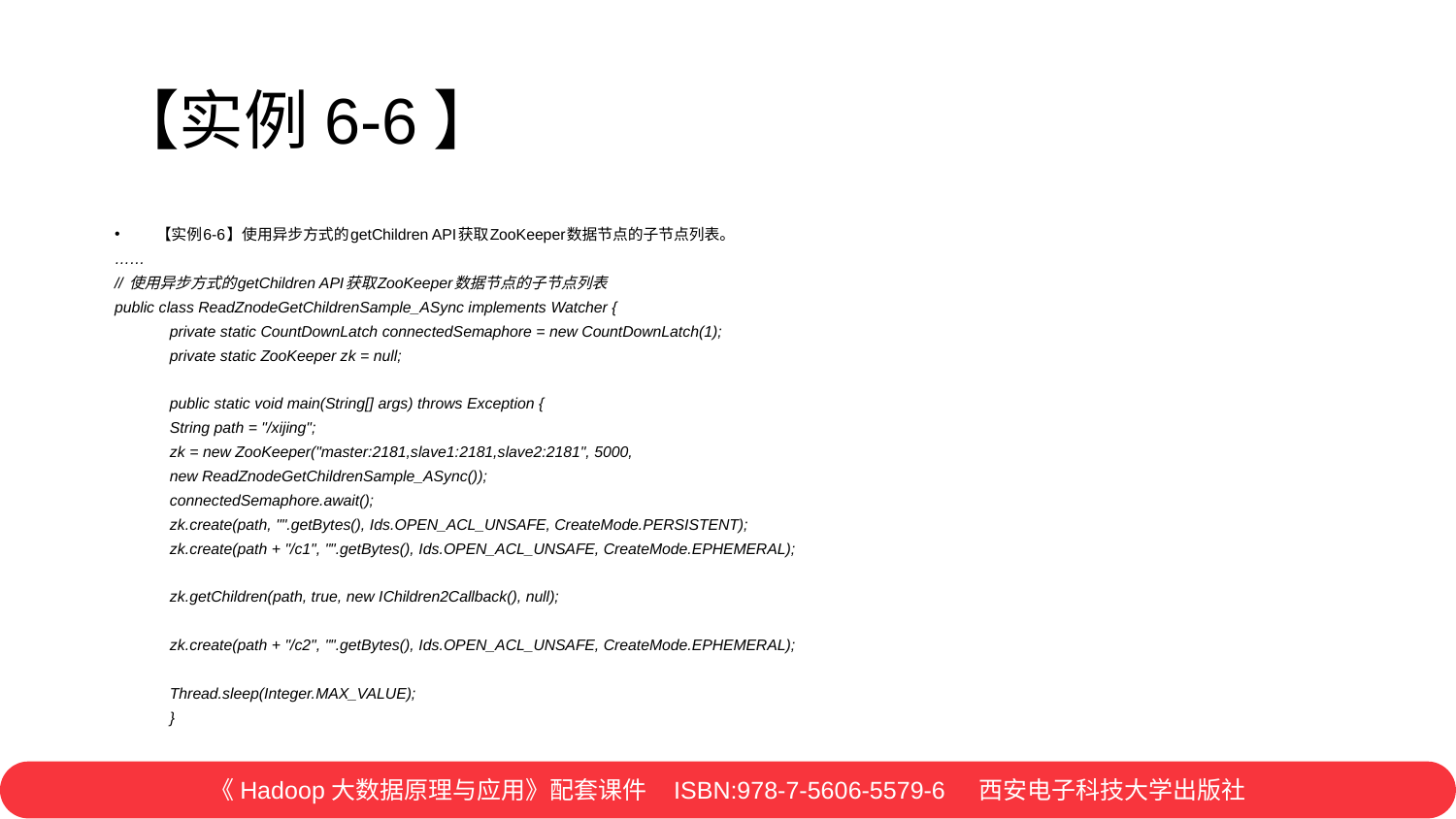

# 【实例6-6】
【实例6-6】使用异步方式的getChildren API获取ZooKeeper数据节点的子节点列表。
……
// 使用异步方式的getChildren API获取ZooKeeper数据节点的子节点列表
public class ReadZnodeGetChildrenSample_ASync implements Watcher {
	private static CountDownLatch connectedSemaphore = new CountDownLatch(1);
	private static ZooKeeper zk = null;

	public static void main(String[] args) throws Exception {
		String path = "/xijing";
		zk = new ZooKeeper("master:2181,slave1:2181,slave2:2181", 5000,
				new ReadZnodeGetChildrenSample_ASync());
		connectedSemaphore.await();
		zk.create(path, "".getBytes(), Ids.OPEN_ACL_UNSAFE, CreateMode.PERSISTENT);
		zk.create(path + "/c1", "".getBytes(), Ids.OPEN_ACL_UNSAFE, CreateMode.EPHEMERAL);

		zk.getChildren(path, true, new IChildren2Callback(), null);

		zk.create(path + "/c2", "".getBytes(), Ids.OPEN_ACL_UNSAFE, CreateMode.EPHEMERAL);

		Thread.sleep(Integer.MAX_VALUE);
	}